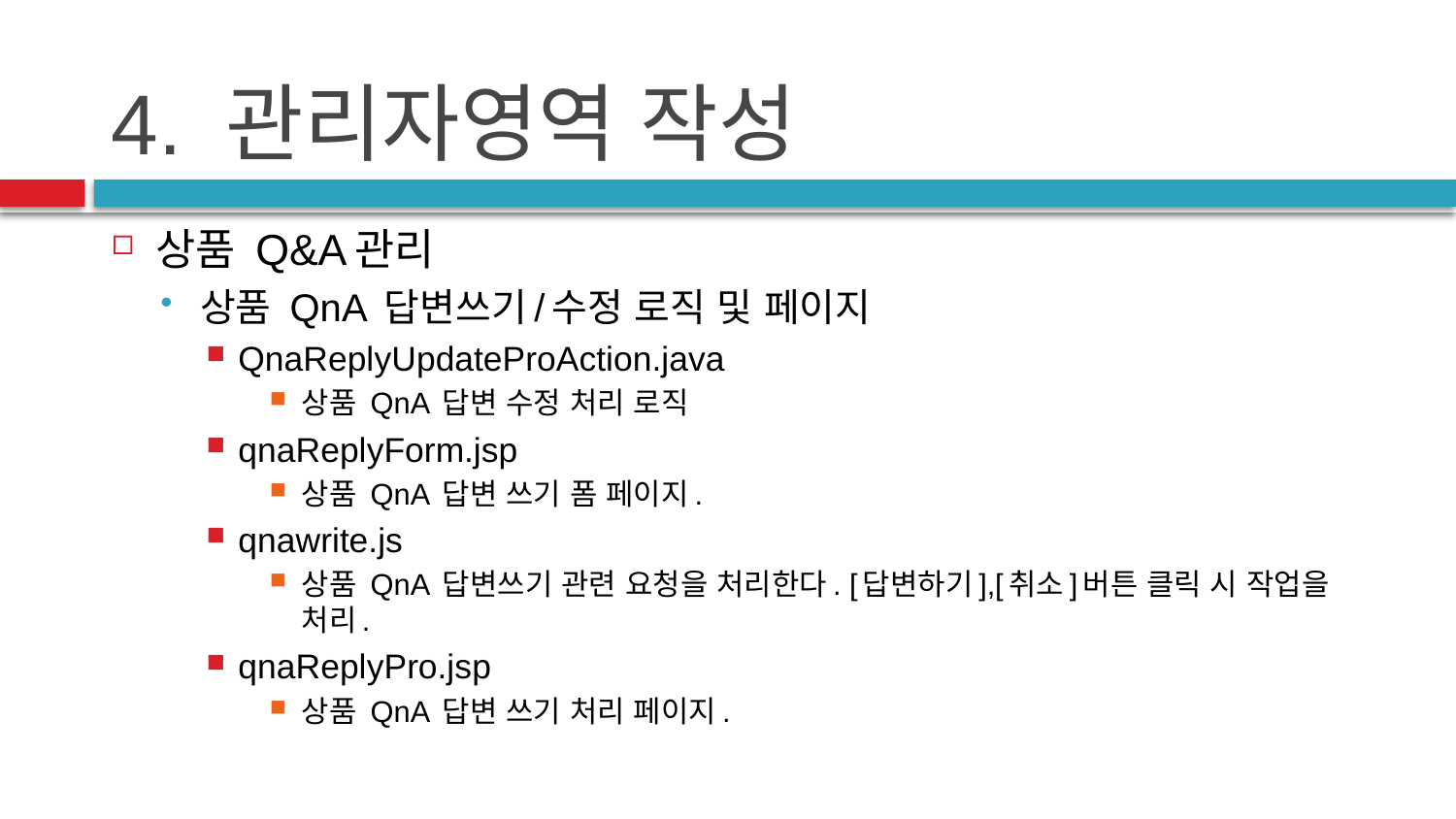

# 4. 관리자영역 작성
상품 Q&A관리
상품 QnA 답변쓰기/수정 로직 및 페이지
QnaReplyUpdateProAction.java
상품 QnA 답변 수정 처리 로직
qnaReplyForm.jsp
상품 QnA 답변 쓰기 폼 페이지.
qnawrite.js
상품 QnA 답변쓰기 관련 요청을 처리한다. [답변하기],[취소]버튼 클릭 시 작업을 처리.
qnaReplyPro.jsp
상품 QnA 답변 쓰기 처리 페이지.